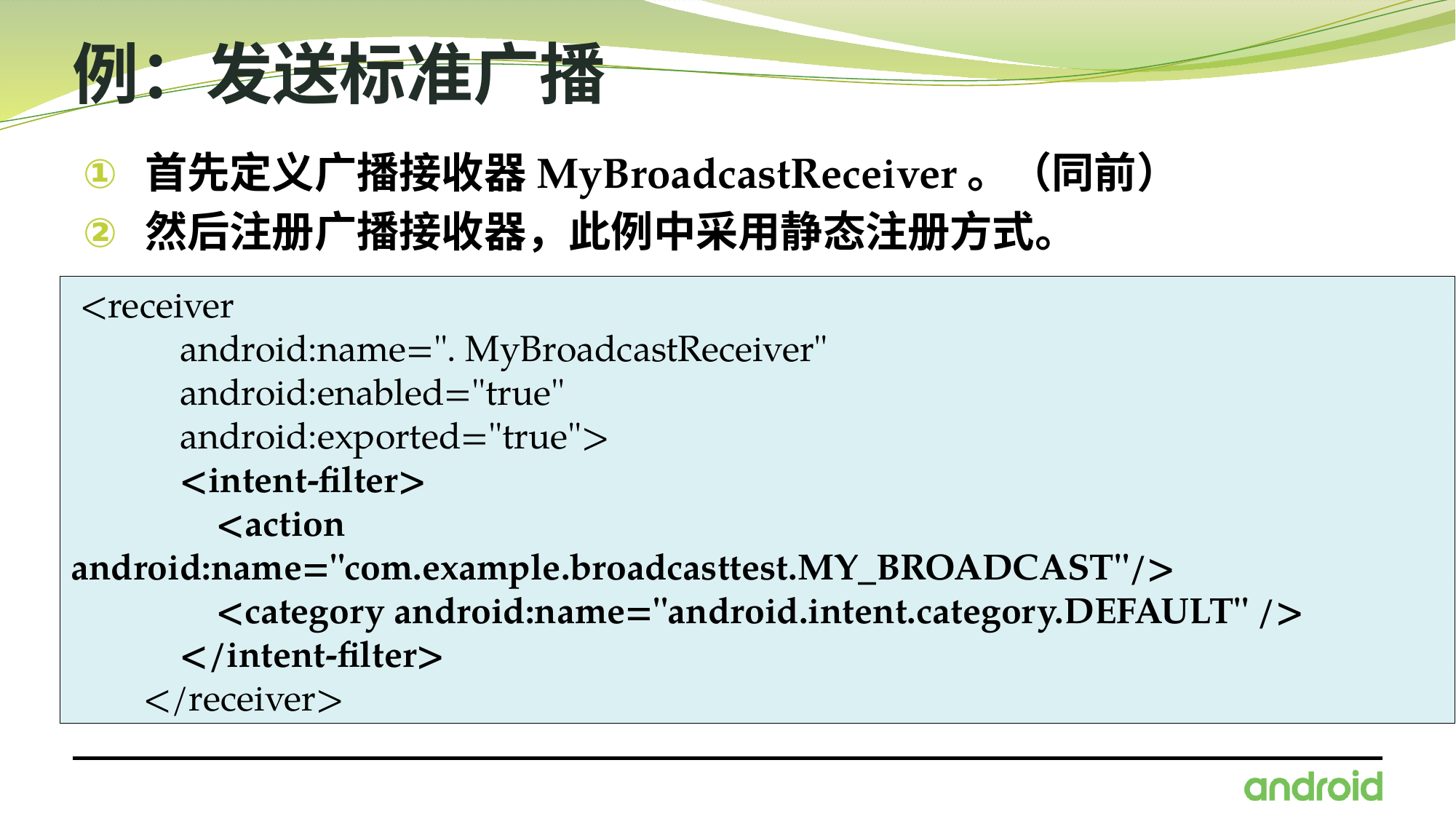

# 例：发送标准广播
首先定义广播接收器MyBroadcastReceiver。（同前）
然后注册广播接收器，此例中采用静态注册方式。
 <receiver
            android:name=". MyBroadcastReceiver"
            android:enabled="true"
            android:exported="true">
            <intent-filter>
                <action android:name="com.example.broadcasttest.MY_BROADCAST"/>
                <category android:name="android.intent.category.DEFAULT" />
            </intent-filter>
        </receiver>